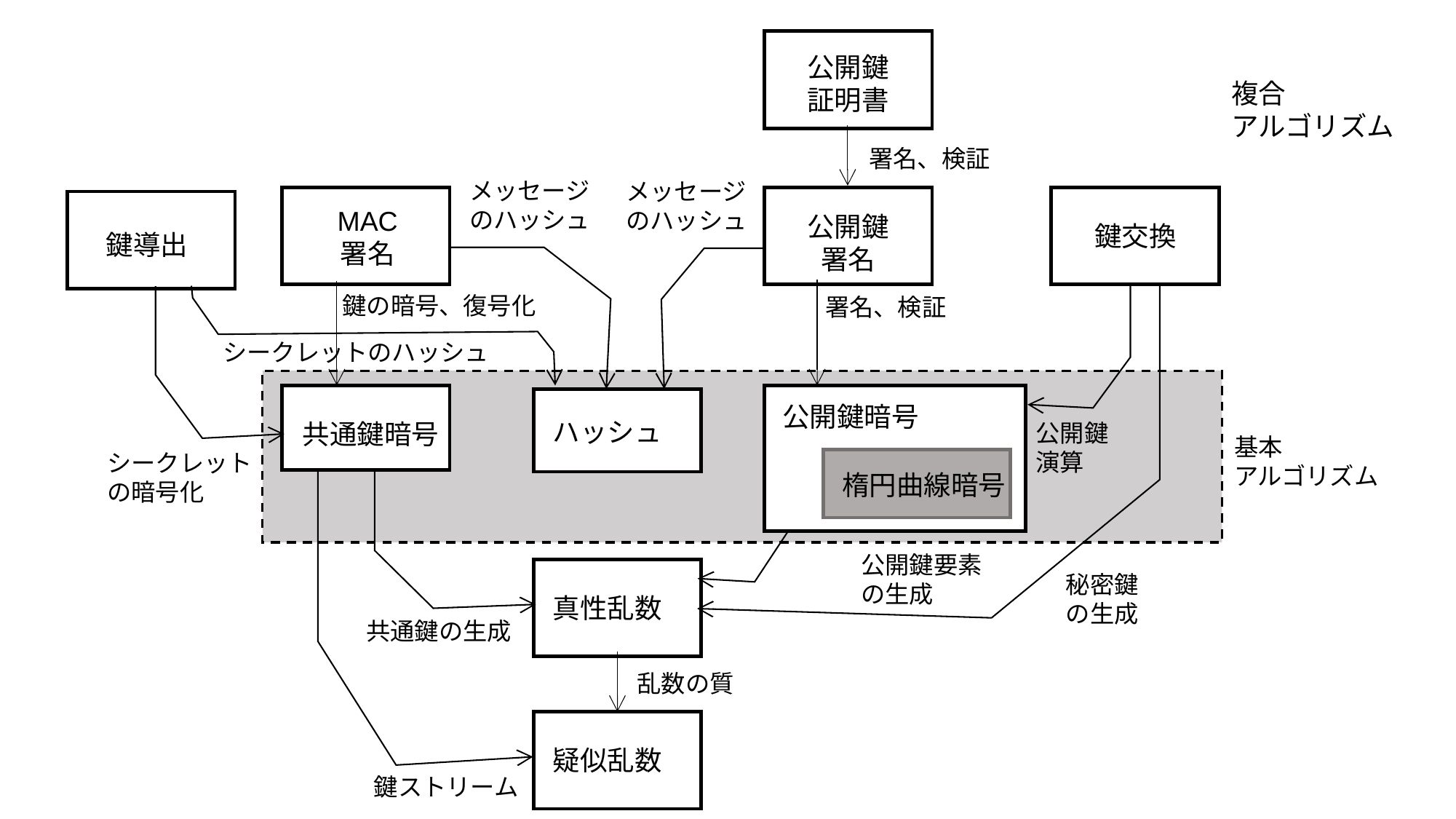

公開鍵
証明書
複合
アルゴリズム
署名、検証
メッセージ
のハッシュ
メッセージ
のハッシュ

MAC
署名
公開鍵
署名
鍵交換
鍵導出

鍵の暗号、復号化

署名、検証
シークレットのハッシュ

公開鍵暗号
ハッシュ
共通鍵暗号
公開鍵
演算
基本
アルゴリズム
シークレット
の暗号化

楕円曲線暗号

公開鍵要素
の生成

秘密鍵
の生成
真性乱数
共通鍵の生成
乱数の質

疑似乱数
鍵ストリーム